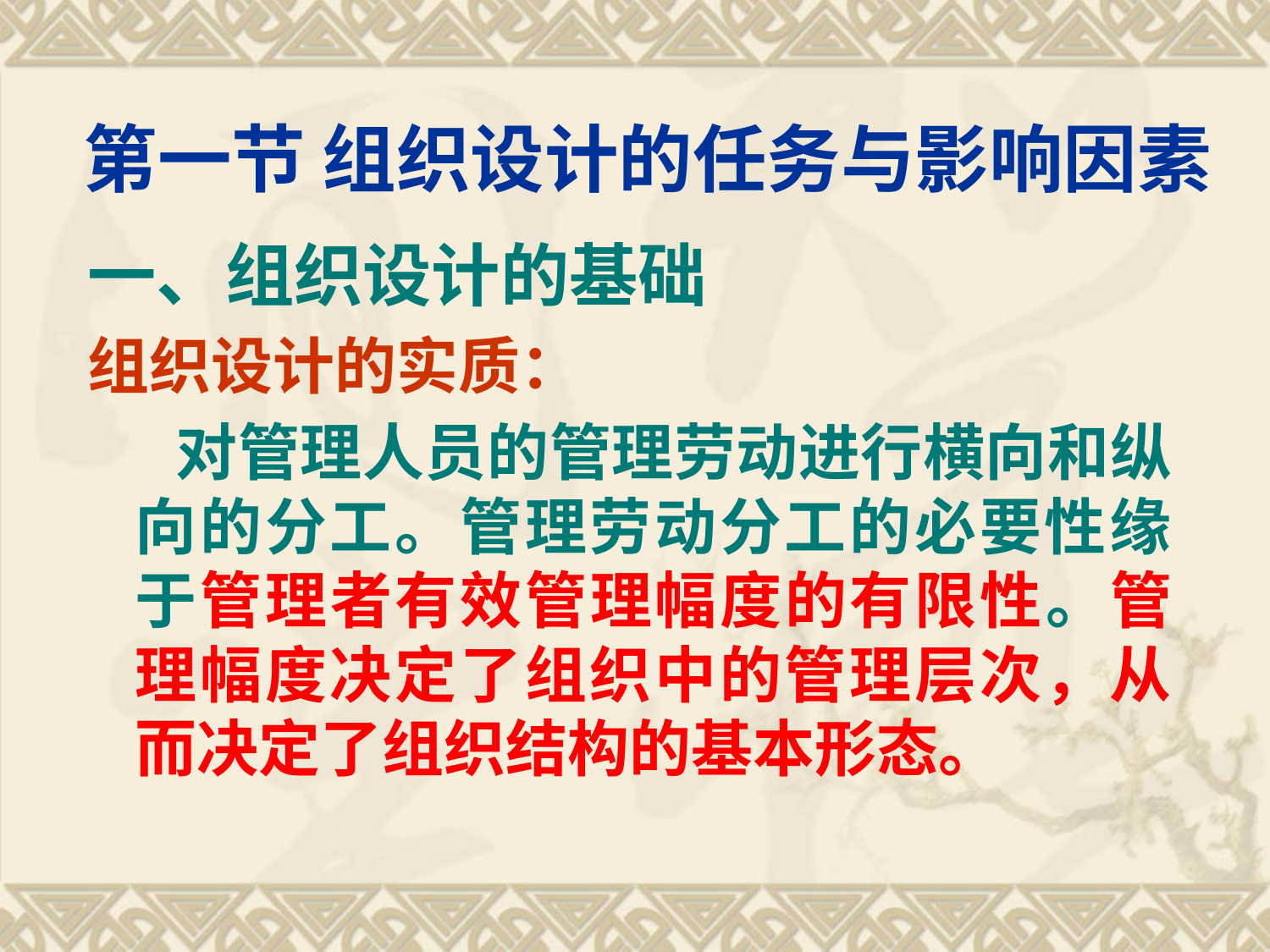

# 第一节 组织设计的任务与影响因素
一、组织设计的基础
组织设计的实质：
     对管理人员的管理劳动进行横向和纵向的分工。管理劳动分工的必要性缘于管理者有效管理幅度的有限性。管理幅度决定了组织中的管理层次，从而决定了组织结构的基本形态。